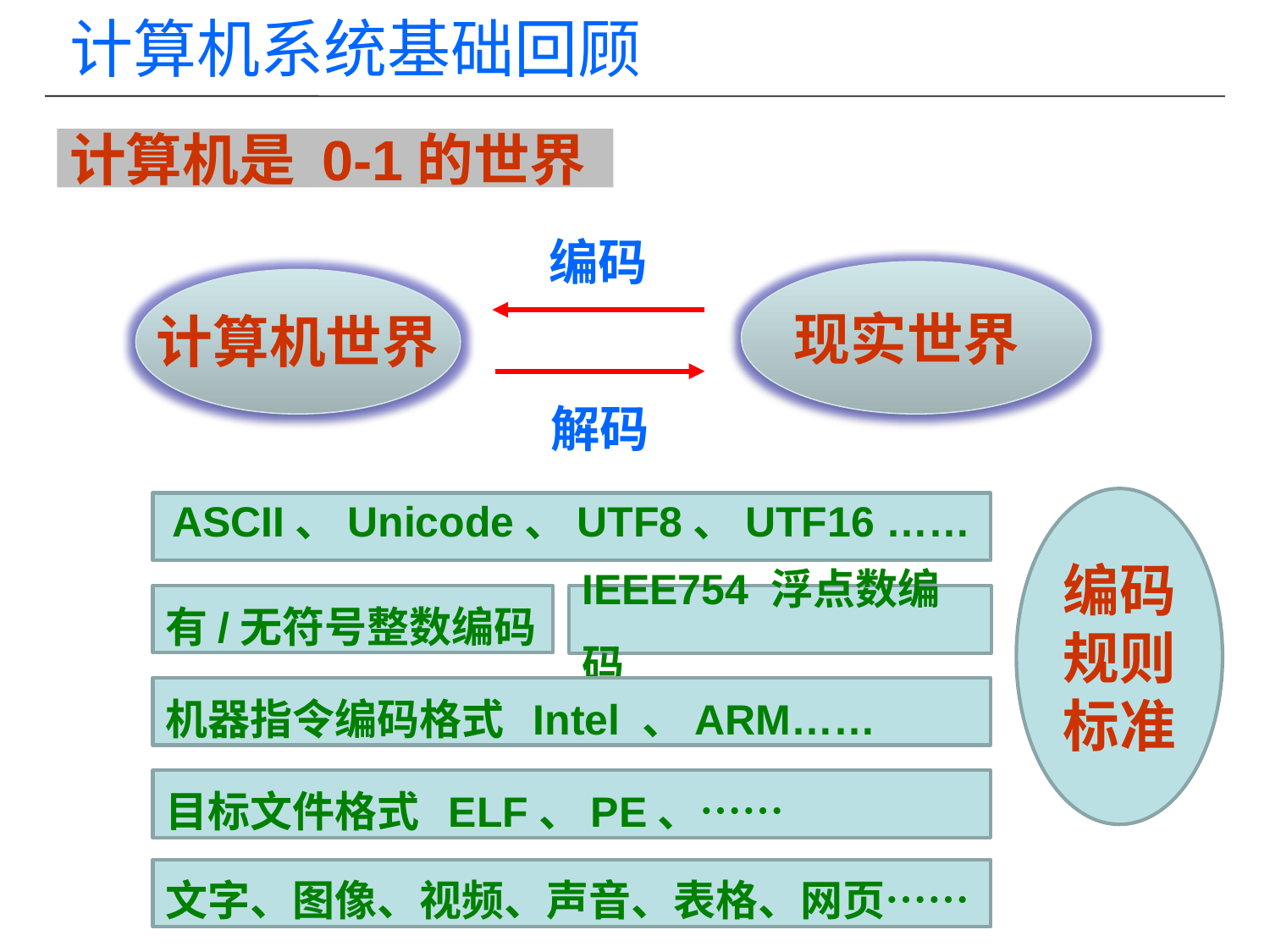

计算机系统基础回顾
计算机是 0-1的世界
编码

现实世界

计算机世界
解码
编码规则标准

ASCII、Unicode、UTF8、UTF16 ……

有/无符号整数编码

IEEE754 浮点数编码

机器指令编码格式  Intel 、ARM……

目标文件格式  ELF、PE、……

文字、图像、视频、声音、表格、网页……